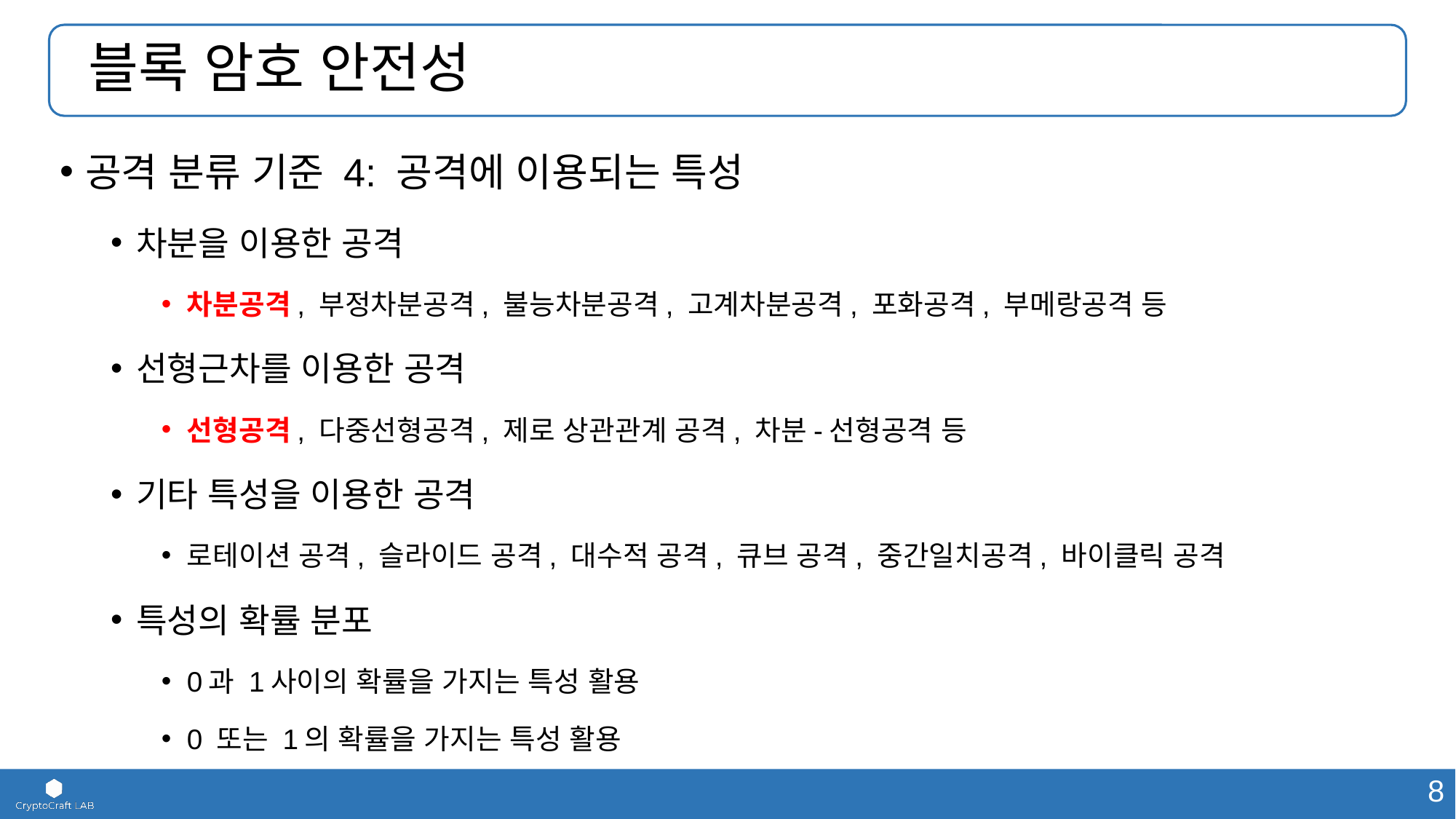

# 블록 암호 안전성
공격 분류 기준 4: 공격에 이용되는 특성
차분을 이용한 공격
차분공격, 부정차분공격, 불능차분공격, 고계차분공격, 포화공격, 부메랑공격 등
선형근차를 이용한 공격
선형공격, 다중선형공격, 제로 상관관계 공격, 차분-선형공격 등
기타 특성을 이용한 공격
로테이션 공격, 슬라이드 공격, 대수적 공격, 큐브 공격, 중간일치공격, 바이클릭 공격
특성의 확률 분포
0과 1사이의 확률을 가지는 특성 활용
0 또는 1의 확률을 가지는 특성 활용